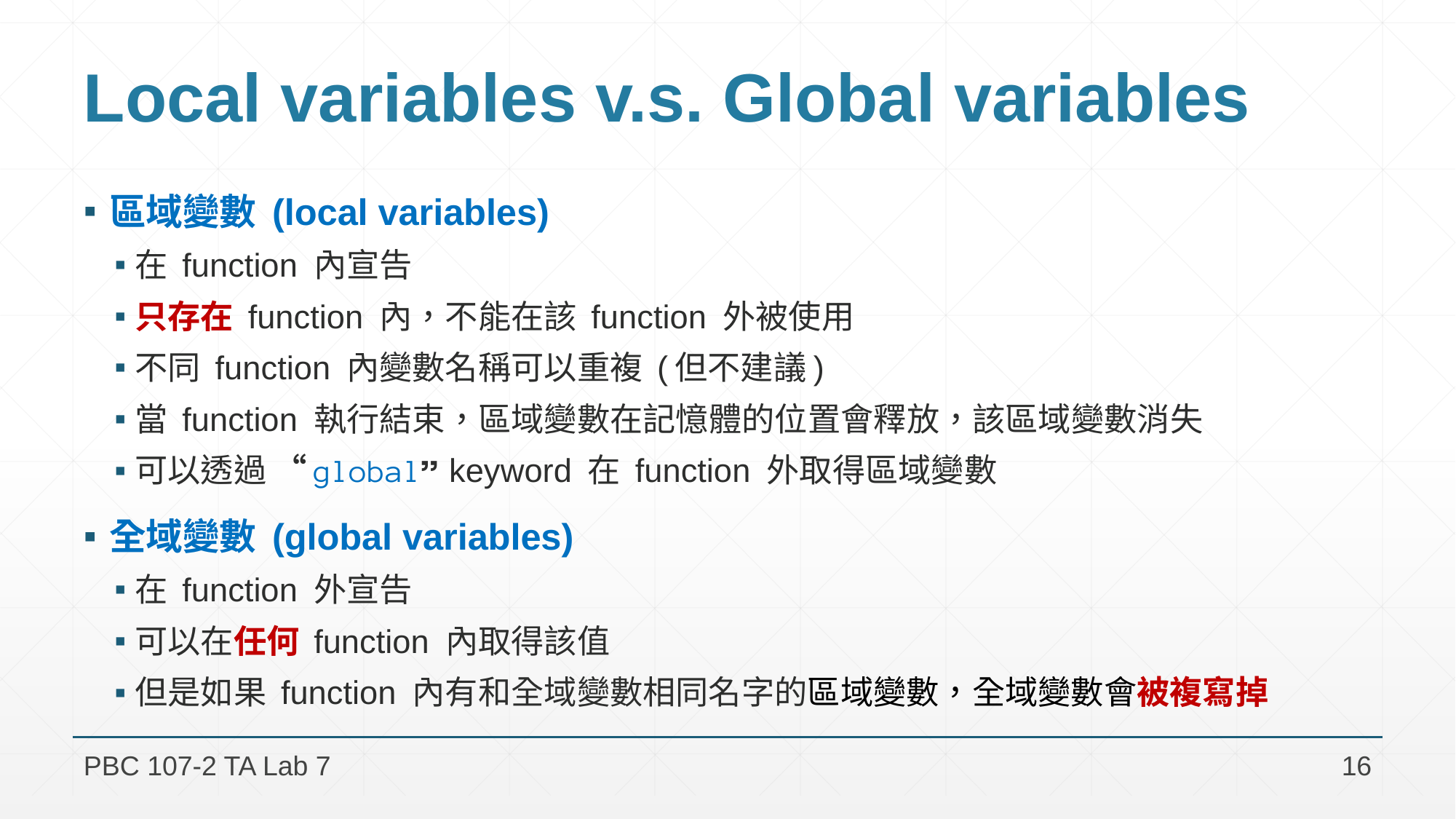

# Local variables v.s. Global variables
區域變數 (local variables)
在 function 內宣告
只存在 function 內，不能在該 function 外被使用
不同 function 內變數名稱可以重複 (但不建議)
當 function 執行結束，區域變數在記憶體的位置會釋放，該區域變數消失
可以透過 “global” keyword 在 function 外取得區域變數
全域變數 (global variables)
在 function 外宣告
可以在任何 function 內取得該值
但是如果 function 內有和全域變數相同名字的區域變數，全域變數會被複寫掉

PBC 107-2 TA Lab 7
16